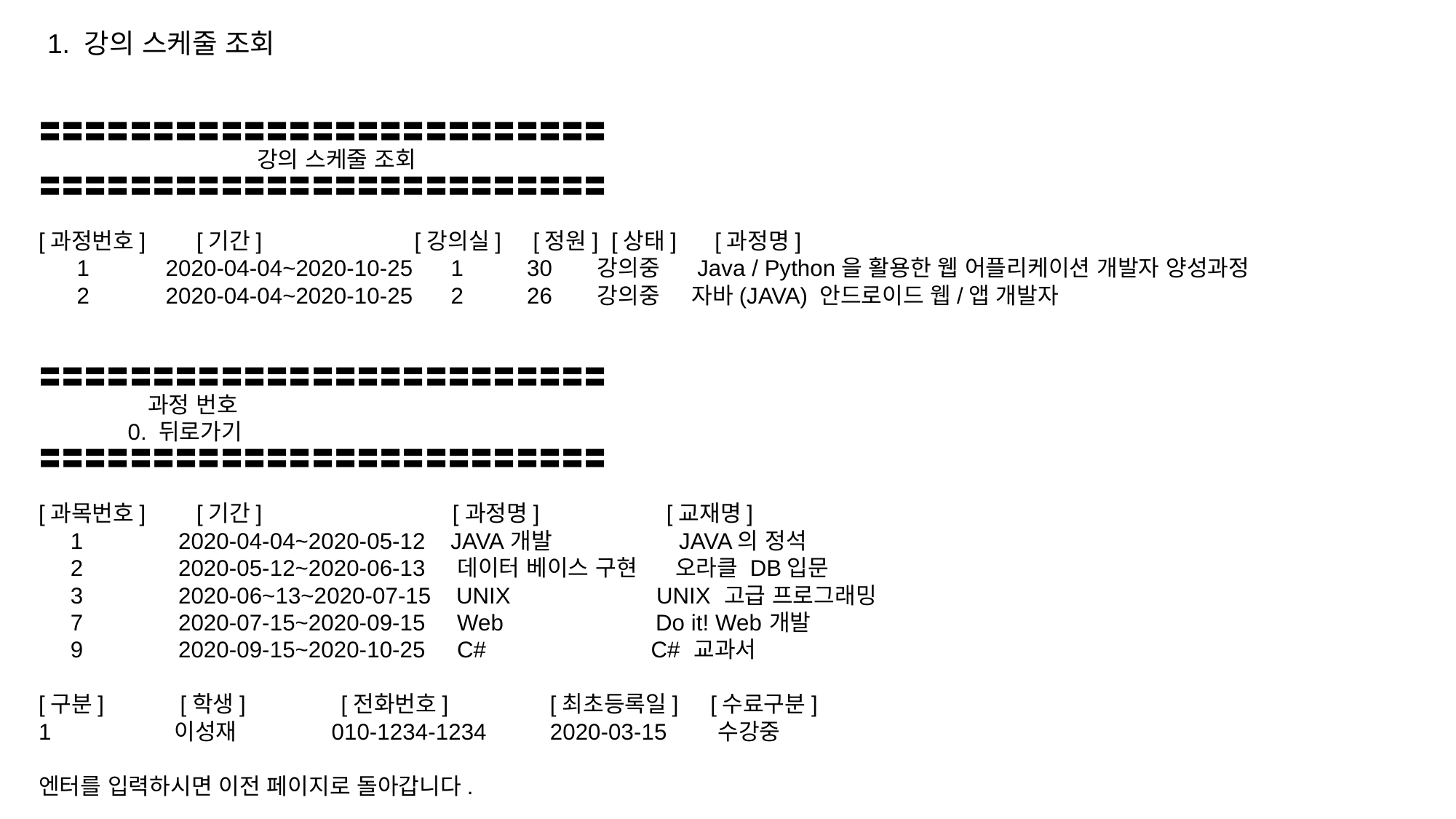

1. 강의 스케줄 조회
〓〓〓〓〓〓〓〓〓〓〓〓〓〓〓〓〓〓〓〓〓〓〓〓〓
		강의 스케줄 조회
〓〓〓〓〓〓〓〓〓〓〓〓〓〓〓〓〓〓〓〓〓〓〓〓〓

[과정번호]        [기간]                        [강의실]     [정원]  [상태]      [과정명]
      1            2020-04-04~2020-10-25      1          30      강의중     Java / Python을 활용한 웹 어플리케이션 개발자 양성과정
      2            2020-04-04~2020-10-25      2          26      강의중     자바(JAVA) 안드로이드 웹/앱 개발자

〓〓〓〓〓〓〓〓〓〓〓〓〓〓〓〓〓〓〓〓〓〓〓〓〓
	과정 번호
              0. 뒤로가기
〓〓〓〓〓〓〓〓〓〓〓〓〓〓〓〓〓〓〓〓〓〓〓〓〓

[과목번호]        [기간]                              [과정명]                    [교재명]
     1               2020-04-04~2020-05-12    JAVA개발                   JAVA의 정석
     2               2020-05-12~2020-06-13    데이터 베이스 구현      오라클 DB입문
     3               2020-06~13~2020-07-15    UNIX                       UNIX 고급 프로그래밍
     7               2020-07-15~2020-09-15     Web                        Do it! Web개발
     9               2020-09-15~2020-10-25     C#                          C# 교과서

[구분]            [학생]               [전화번호]                [최초등록일]     [수료구분]
              이성재              010-1234-1234          2020-03-15       수강중

엔터를 입력하시면 이전 페이지로 돌아갑니다.